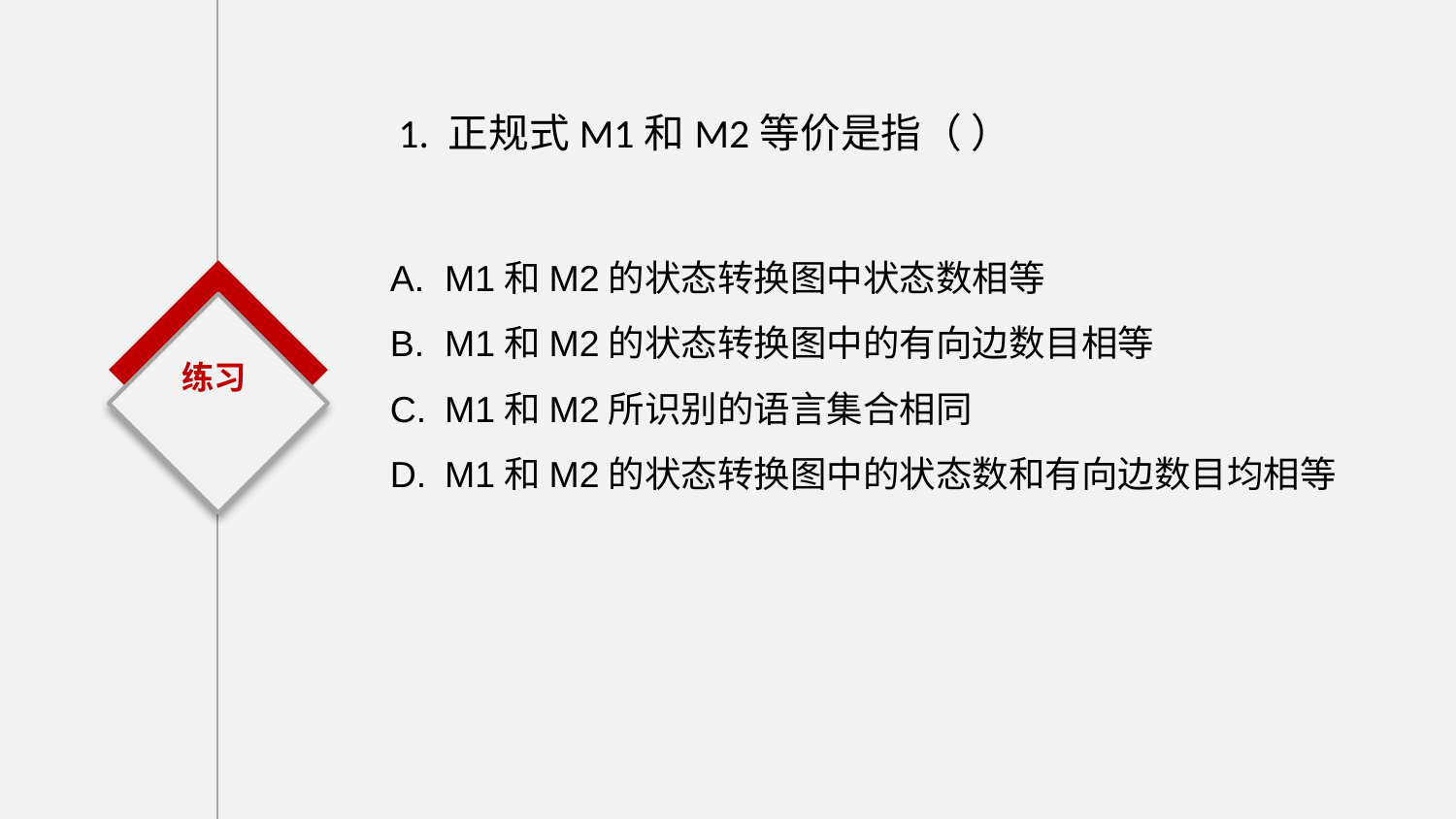

1. 正规式M1和M2等价是指（ ）
M1和M2的状态转换图中状态数相等
M1和M2的状态转换图中的有向边数目相等
M1和M2所识别的语言集合相同
M1和M2的状态转换图中的状态数和有向边数目均相等

练习